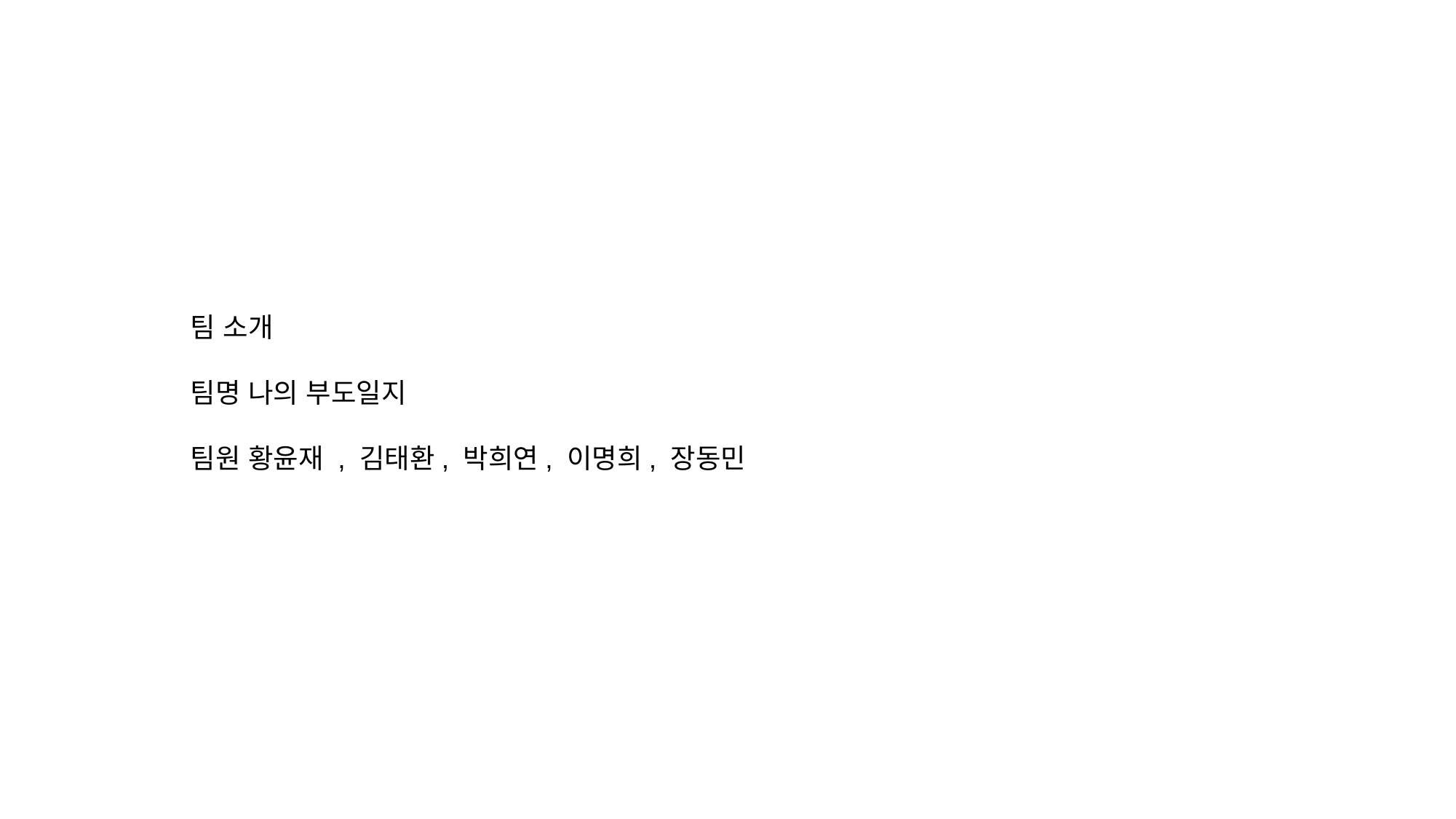

팀 소개

팀명 나의 부도일지

팀원 황윤재 , 김태환, 박희연, 이명희, 장동민